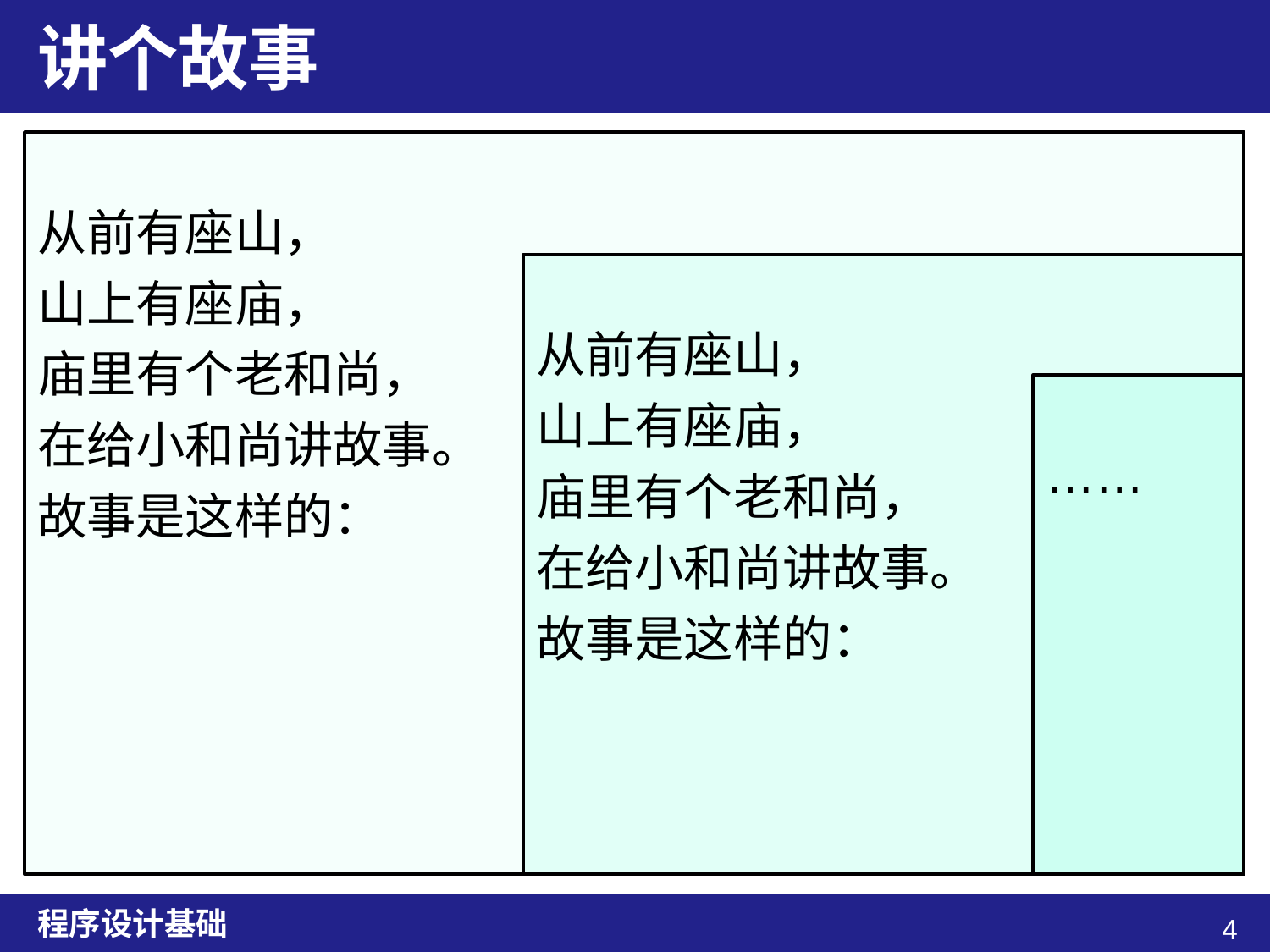

# 讲个故事

从前有座山，
山上有座庙，
庙里有个老和尚，
在给小和尚讲故事。
故事是这样的：

从前有座山，
山上有座庙，
庙里有个老和尚，
在给小和尚讲故事。
故事是这样的：

……